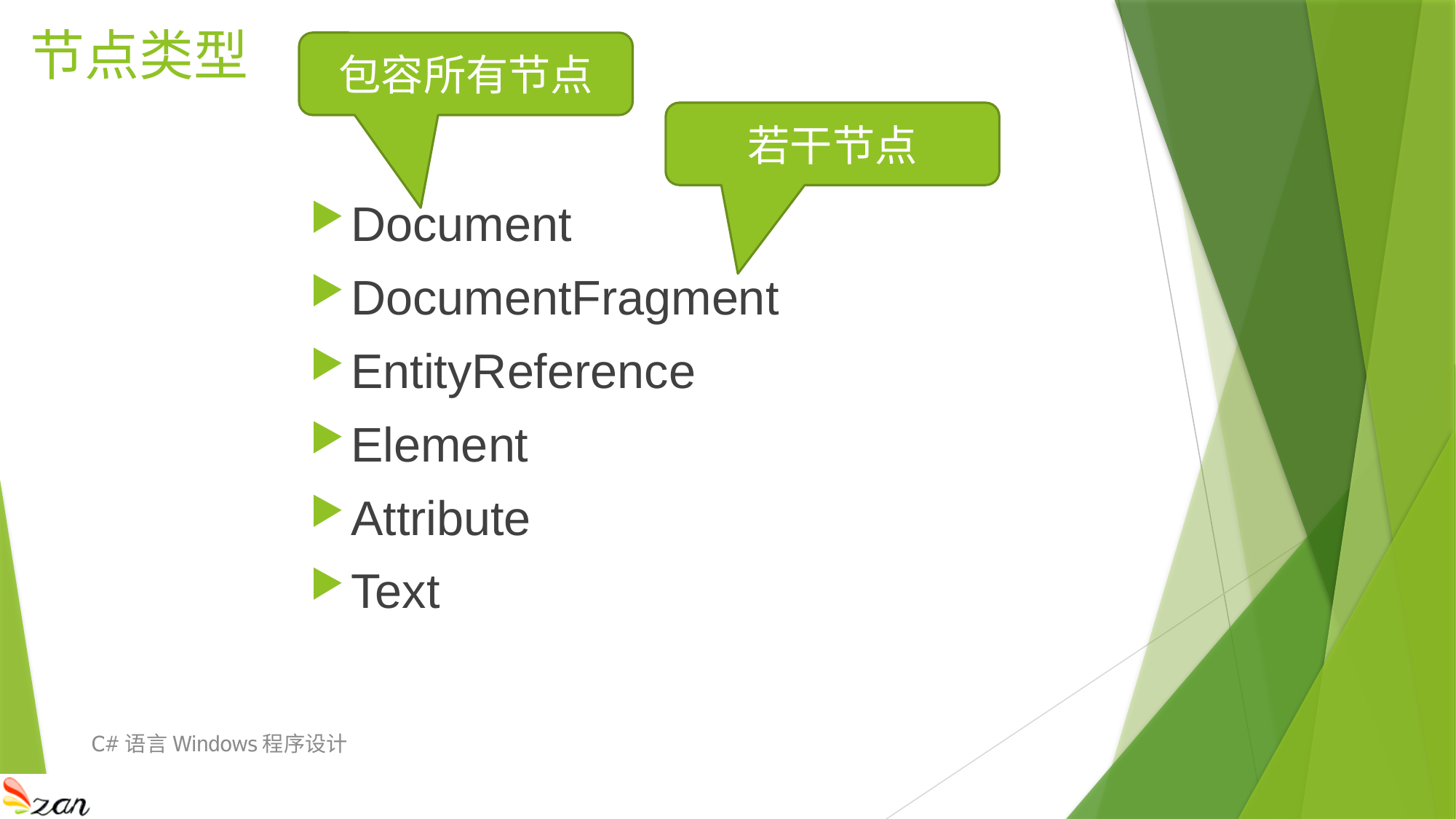

# 节点类型
包容所有节点
若干节点
Document
DocumentFragment
EntityReference
Element
Attribute
Text
C#语言Windows程序设计